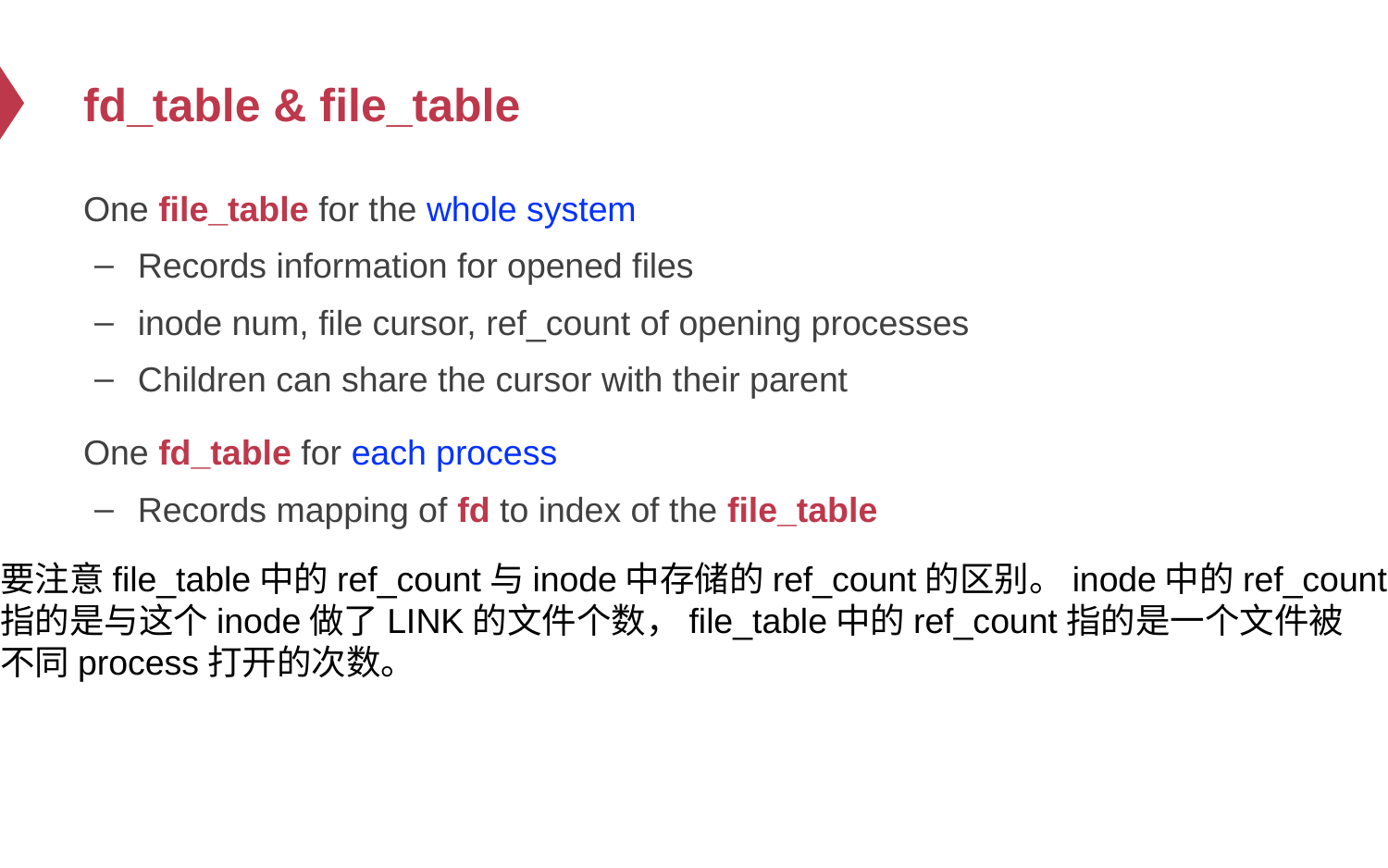

# fd_table & file_table
One file_table for the whole system
Records information for opened files
inode num, file cursor, ref_count of opening processes
Children can share the cursor with their parent
One fd_table for each process
Records mapping of fd to index of the file_table

要注意file_table中的ref_count与inode中存储的ref_count的区别。inode中的ref_count
指的是与这个inode做了LINK的文件个数，file_table中的ref_count指的是一个文件被
不同process打开的次数。
15